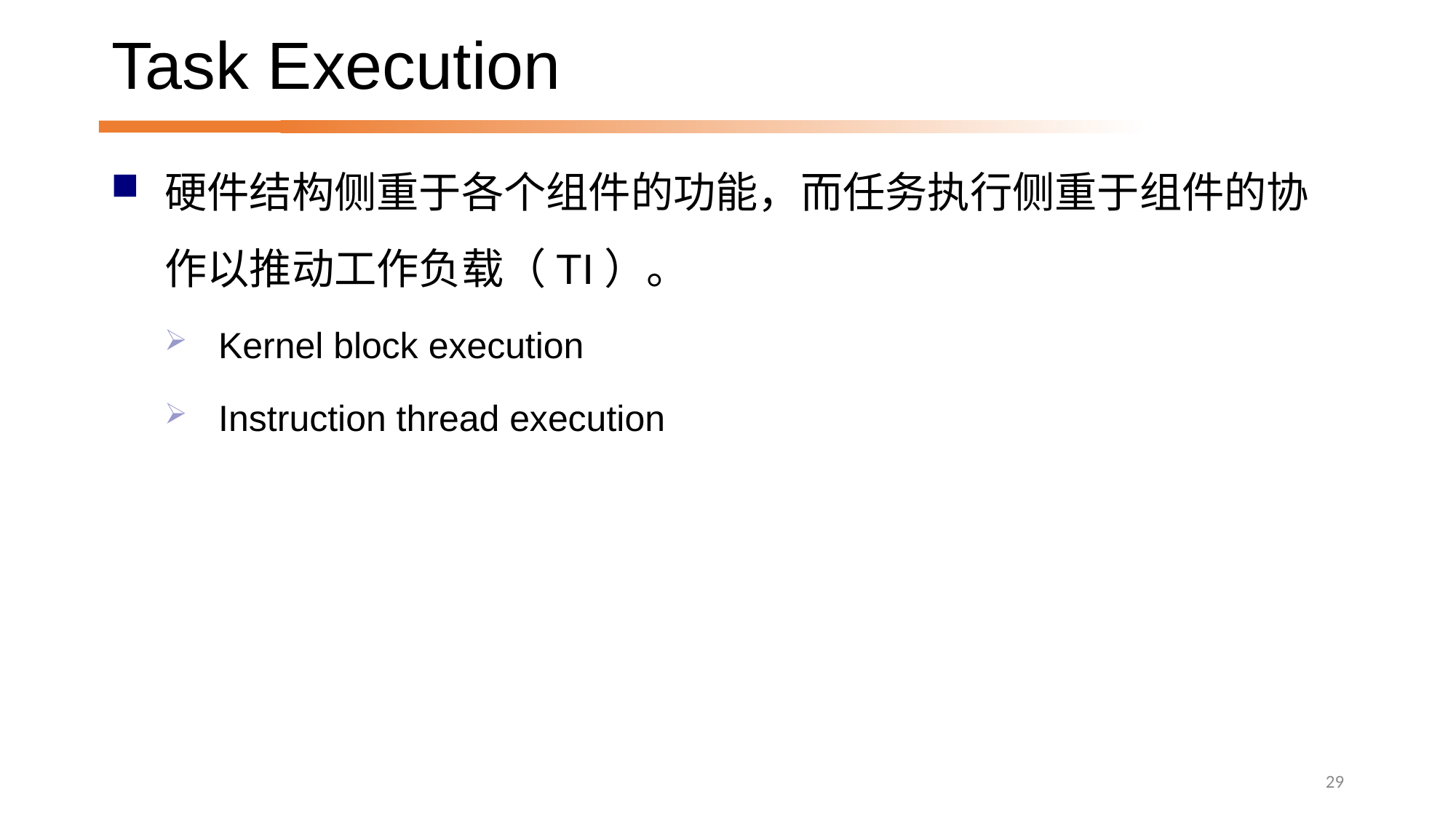

# Task Execution
硬件结构侧重于各个组件的功能，而任务执行侧重于组件的协作以推动工作负载（TI）。
Kernel block execution
Instruction thread execution
29